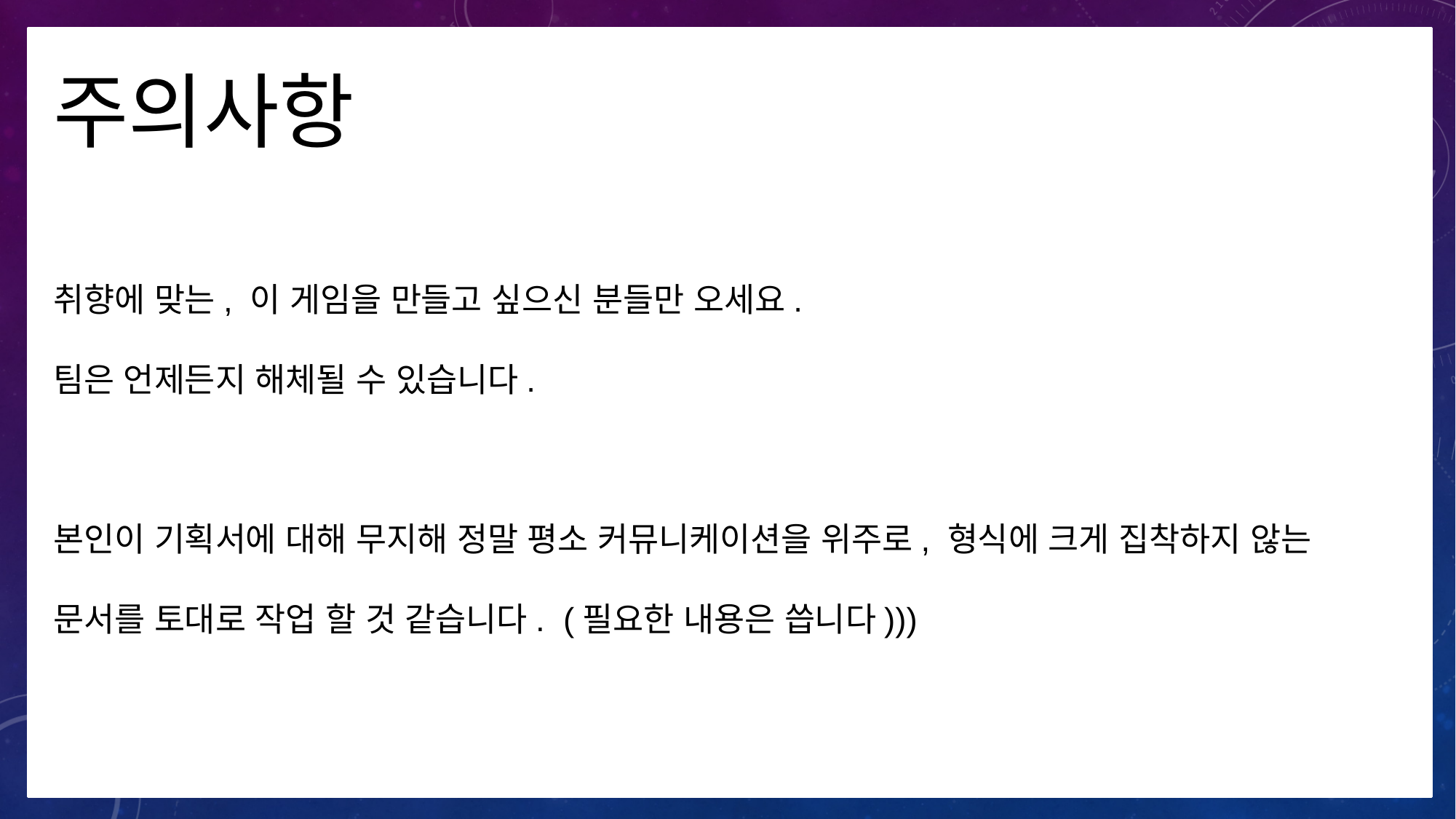

주의사항

취향에 맞는, 이 게임을 만들고 싶으신 분들만 오세요.
팀은 언제든지 해체될 수 있습니다.

본인이 기획서에 대해 무지해 정말 평소 커뮤니케이션을 위주로, 형식에 크게 집착하지 않는 문서를 토대로 작업 할 것 같습니다.  (필요한 내용은 씁니다)))